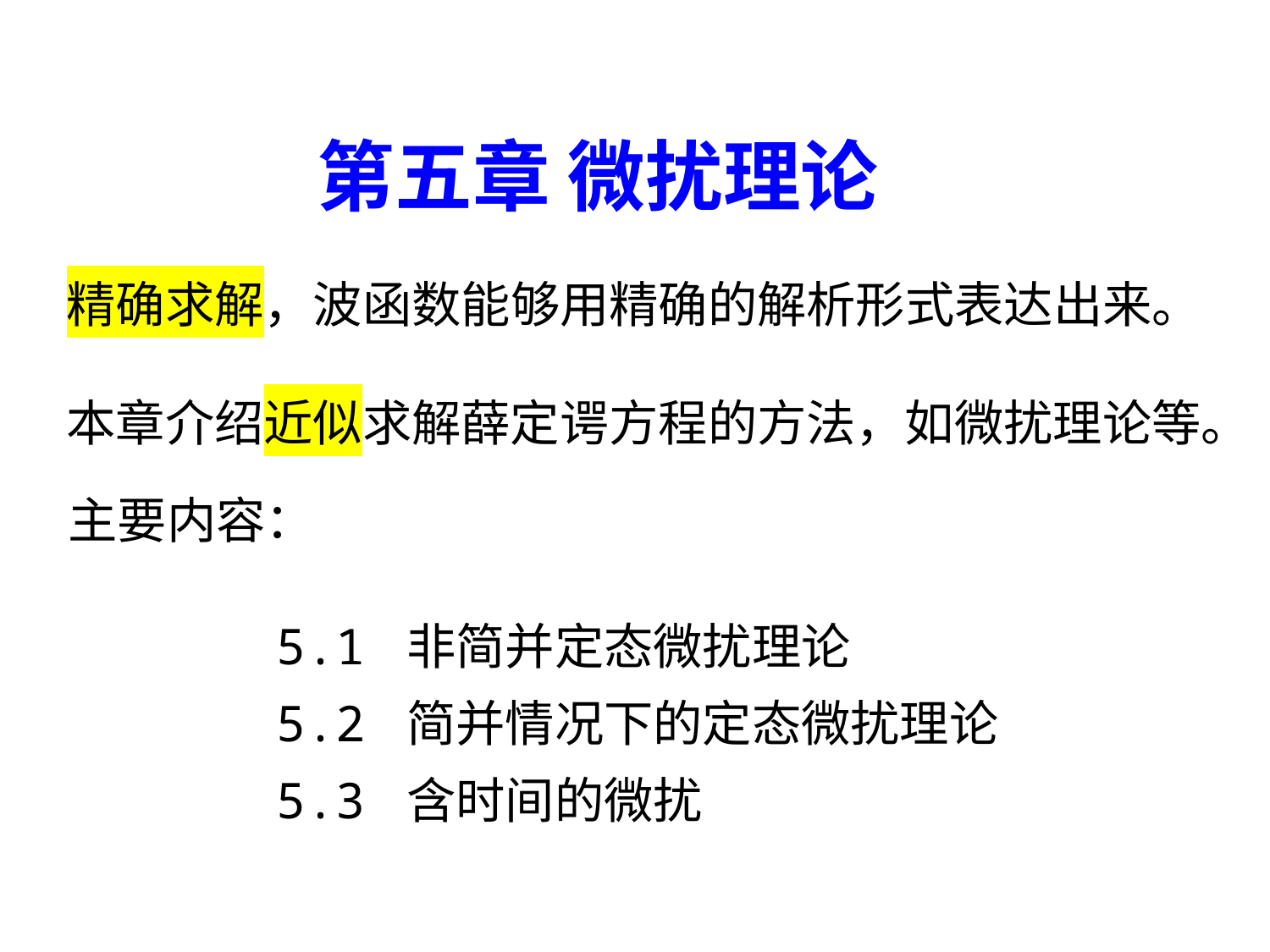

第五章 微扰理论
精确求解，波函数能够用精确的解析形式表达出来。

本章介绍近似求解薛定谔方程的方法，如微扰理论等。
主要内容：
5.1 非简并定态微扰理论
5.2 简并情况下的定态微扰理论
5.3 含时间的微扰